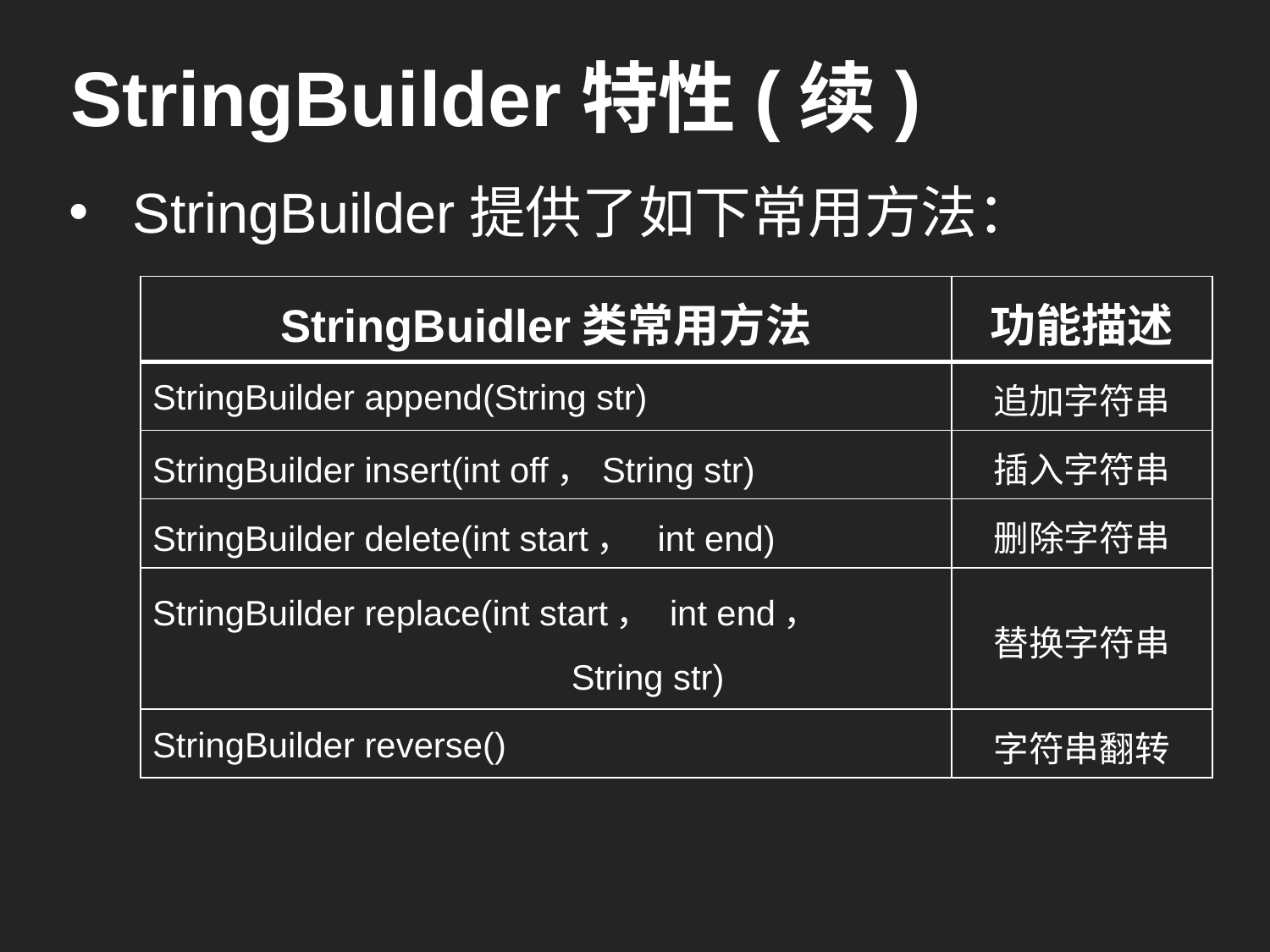

# StringBuilder特性(续)
StringBuilder提供了如下常用方法：
| StringBuidler类常用方法 | 功能描述 |
| --- | --- |
| StringBuilder append(String str) | 追加字符串 |
| StringBuilder insert(int off，String str) | 插入字符串 |
| StringBuilder delete(int start， int end) | 删除字符串 |
| StringBuilder replace(int start， int end， String str) | 替换字符串 |
| StringBuilder reverse() | 字符串翻转 |